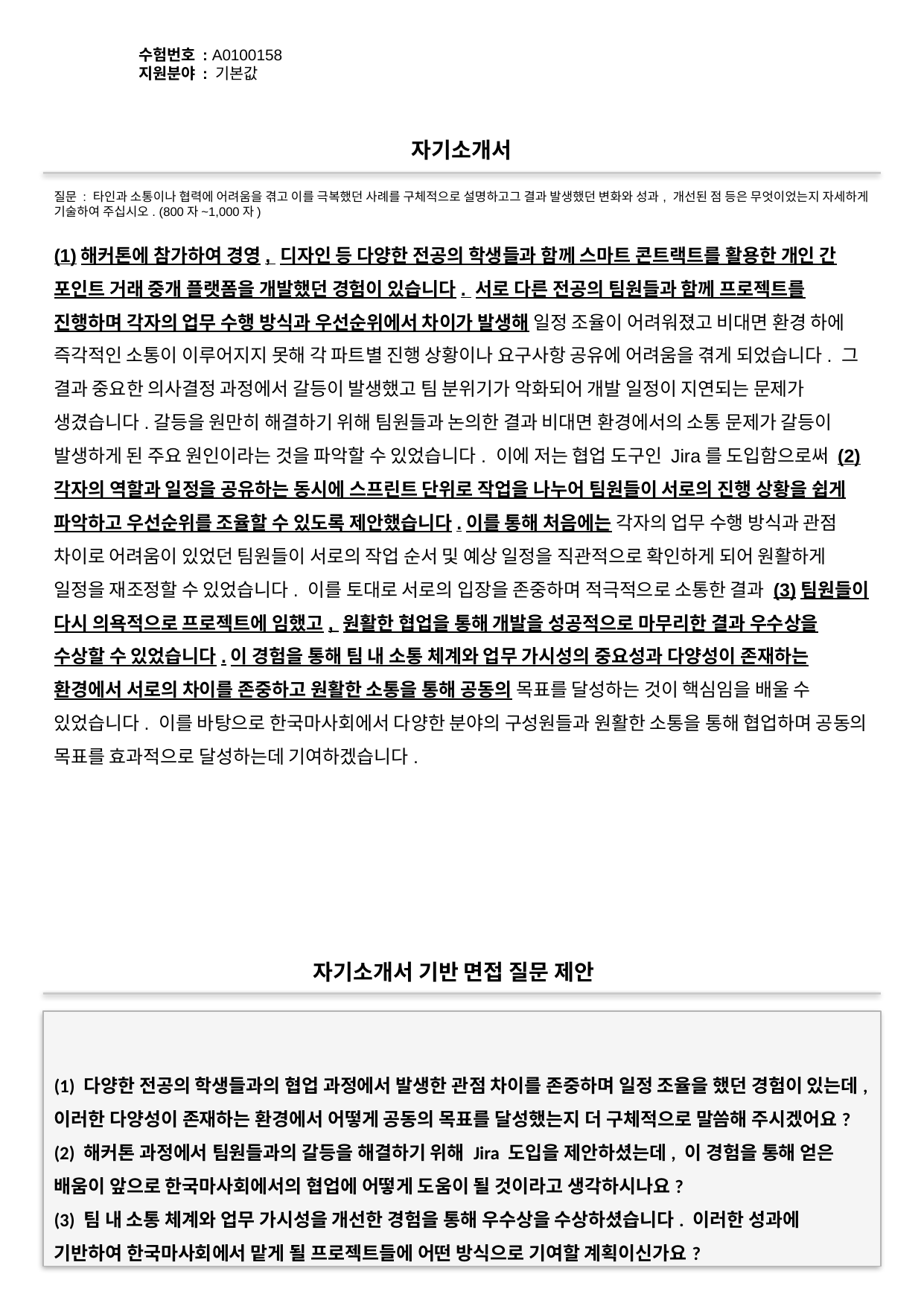

수험번호 : A0100158
지원분야 : 기본값
#

자기소개서

질문 : 타인과 소통이나 협력에 어려움을 겪고 이를 극복했던 사례를 구체적으로 설명하고그 결과 발생했던 변화와 성과, 개선된 점 등은 무엇이었는지 자세하게 기술하여 주십시오. (800자~1,000자)

(1)해커톤에 참가하여 경영, 디자인 등 다양한 전공의 학생들과 함께 스마트 콘트랙트를 활용한 개인 간 포인트 거래 중개 플랫폼을 개발했던 경험이 있습니다. 서로 다른 전공의 팀원들과 함께 프로젝트를 진행하며 각자의 업무 수행 방식과 우선순위에서 차이가 발생해 일정 조율이 어려워졌고 비대면 환경 하에 즉각적인 소통이 이루어지지 못해 각 파트별 진행 상황이나 요구사항 공유에 어려움을 겪게 되었습니다. 그 결과 중요한 의사결정 과정에서 갈등이 발생했고 팀 분위기가 악화되어 개발 일정이 지연되는 문제가 생겼습니다.갈등을 원만히 해결하기 위해 팀원들과 논의한 결과 비대면 환경에서의 소통 문제가 갈등이 발생하게 된 주요 원인이라는 것을 파악할 수 있었습니다. 이에 저는 협업 도구인 Jira를 도입함으로써 (2)각자의 역할과 일정을 공유하는 동시에 스프린트 단위로 작업을 나누어 팀원들이 서로의 진행 상황을 쉽게 파악하고 우선순위를 조율할 수 있도록 제안했습니다.이를 통해 처음에는 각자의 업무 수행 방식과 관점 차이로 어려움이 있었던 팀원들이 서로의 작업 순서 및 예상 일정을 직관적으로 확인하게 되어 원활하게 일정을 재조정할 수 있었습니다. 이를 토대로 서로의 입장을 존중하며 적극적으로 소통한 결과 (3)팀원들이 다시 의욕적으로 프로젝트에 임했고, 원활한 협업을 통해 개발을 성공적으로 마무리한 결과 우수상을 수상할 수 있었습니다.이 경험을 통해 팀 내 소통 체계와 업무 가시성의 중요성과 다양성이 존재하는 환경에서 서로의 차이를 존중하고 원활한 소통을 통해 공동의 목표를 달성하는 것이 핵심임을 배울 수 있었습니다. 이를 바탕으로 한국마사회에서 다양한 분야의 구성원들과 원활한 소통을 통해 협업하며 공동의 목표를 효과적으로 달성하는데 기여하겠습니다.

자기소개서 기반 면접 질문 제안

(1) 다양한 전공의 학생들과의 협업 과정에서 발생한 관점 차이를 존중하며 일정 조율을 했던 경험이 있는데, 이러한 다양성이 존재하는 환경에서 어떻게 공동의 목표를 달성했는지 더 구체적으로 말씀해 주시겠어요?
(2) 해커톤 과정에서 팀원들과의 갈등을 해결하기 위해 Jira 도입을 제안하셨는데, 이 경험을 통해 얻은 배움이 앞으로 한국마사회에서의 협업에 어떻게 도움이 될 것이라고 생각하시나요?
(3) 팀 내 소통 체계와 업무 가시성을 개선한 경험을 통해 우수상을 수상하셨습니다. 이러한 성과에 기반하여 한국마사회에서 맡게 될 프로젝트들에 어떤 방식으로 기여할 계획이신가요?